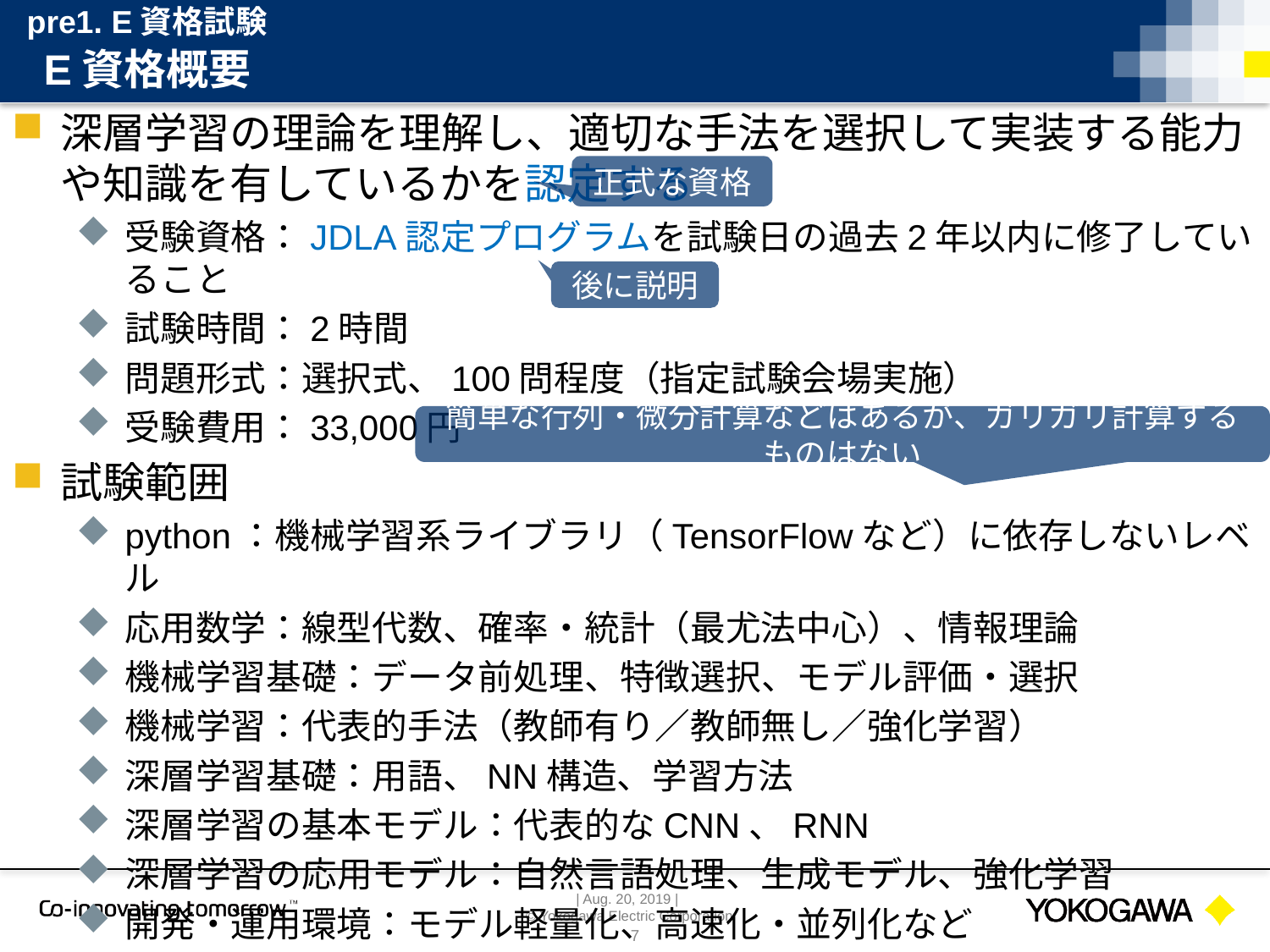

pre1. E資格試験
# E資格概要
深層学習の理論を理解し、適切な手法を選択して実装する能力や知識を有しているかを認定する
受験資格：JDLA認定プログラムを試験日の過去2年以内に修了していること
試験時間：2時間
問題形式：選択式、100問程度（指定試験会場実施）
受験費用：33,000円
試験範囲
python：機械学習系ライブラリ（TensorFlowなど）に依存しないレベル
応用数学：線型代数、確率・統計（最尤法中心）、情報理論
機械学習基礎：データ前処理、特徴選択、モデル評価・選択
機械学習：代表的手法（教師有り／教師無し／強化学習）
深層学習基礎：用語、NN構造、学習方法
深層学習の基本モデル：代表的なCNN、RNN
深層学習の応用モデル：自然言語処理、生成モデル、強化学習
開発・運用環境：モデル軽量化、高速化・並列化など
正式な資格
後に説明
簡単な行列・微分計算などはあるが、ガリガリ計算するものはない
7